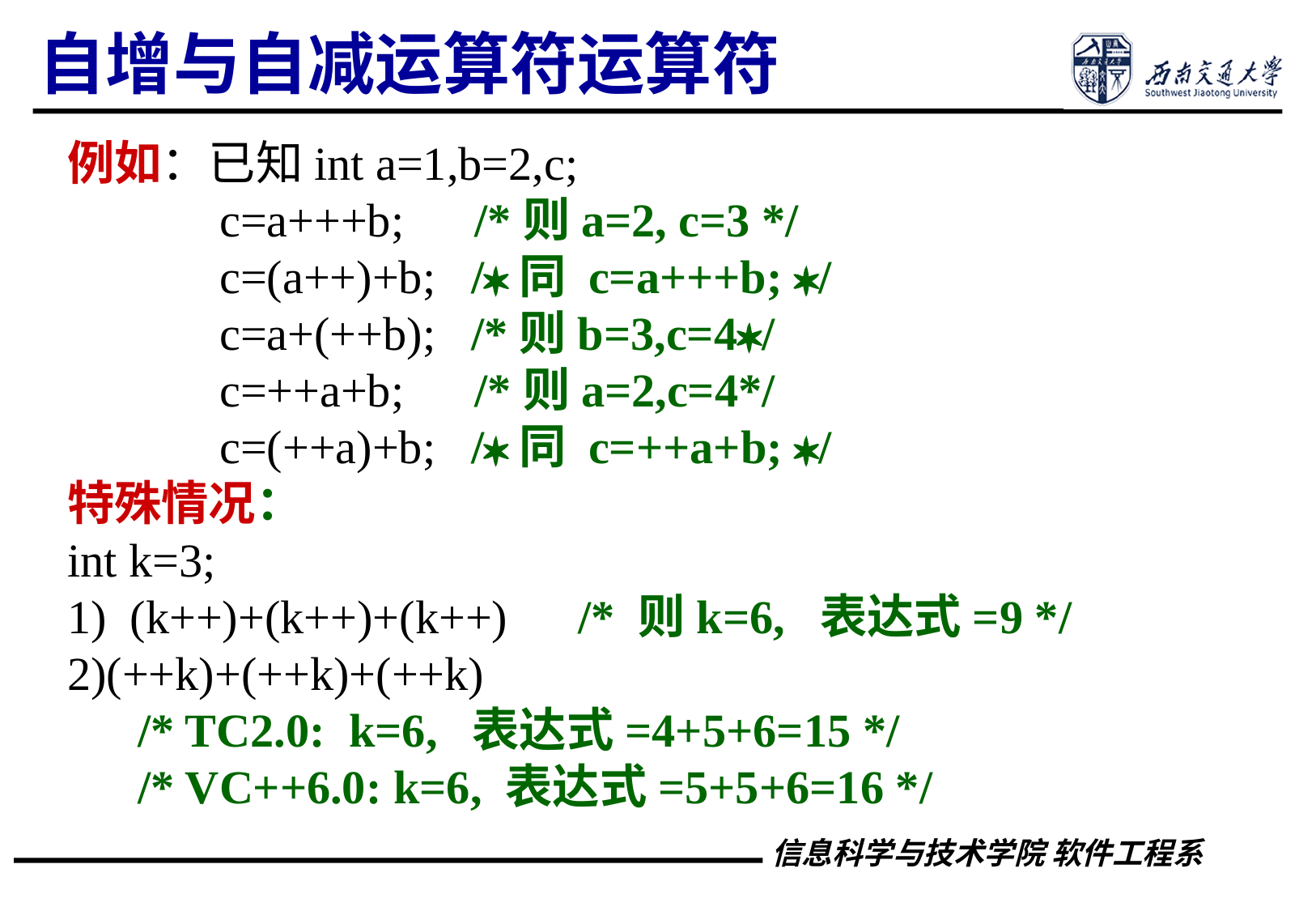

自增与自减运算符运算符
例如：已知int a=1,b=2,c;
             c=a+++b;      /*则a=2, c=3 */
             c=(a++)+b;   /∗同 c=a+++b; ∗/
             c=a+(++b);   /*则b=3,c=4∗/
             c=++a+b;      /*则a=2,c=4*/
             c=(++a)+b;   /∗同 c=++a+b; ∗/
特殊情况：
int k=3;
1)  (k++)+(k++)+(k++)      /* 则k=6,  表达式=9 */
(++k)+(++k)+(++k)
      /* TC2.0:  k=6,  表达式=4+5+6=15 */
      /* VC++6.0: k=6, 表达式=5+5+6=16 */